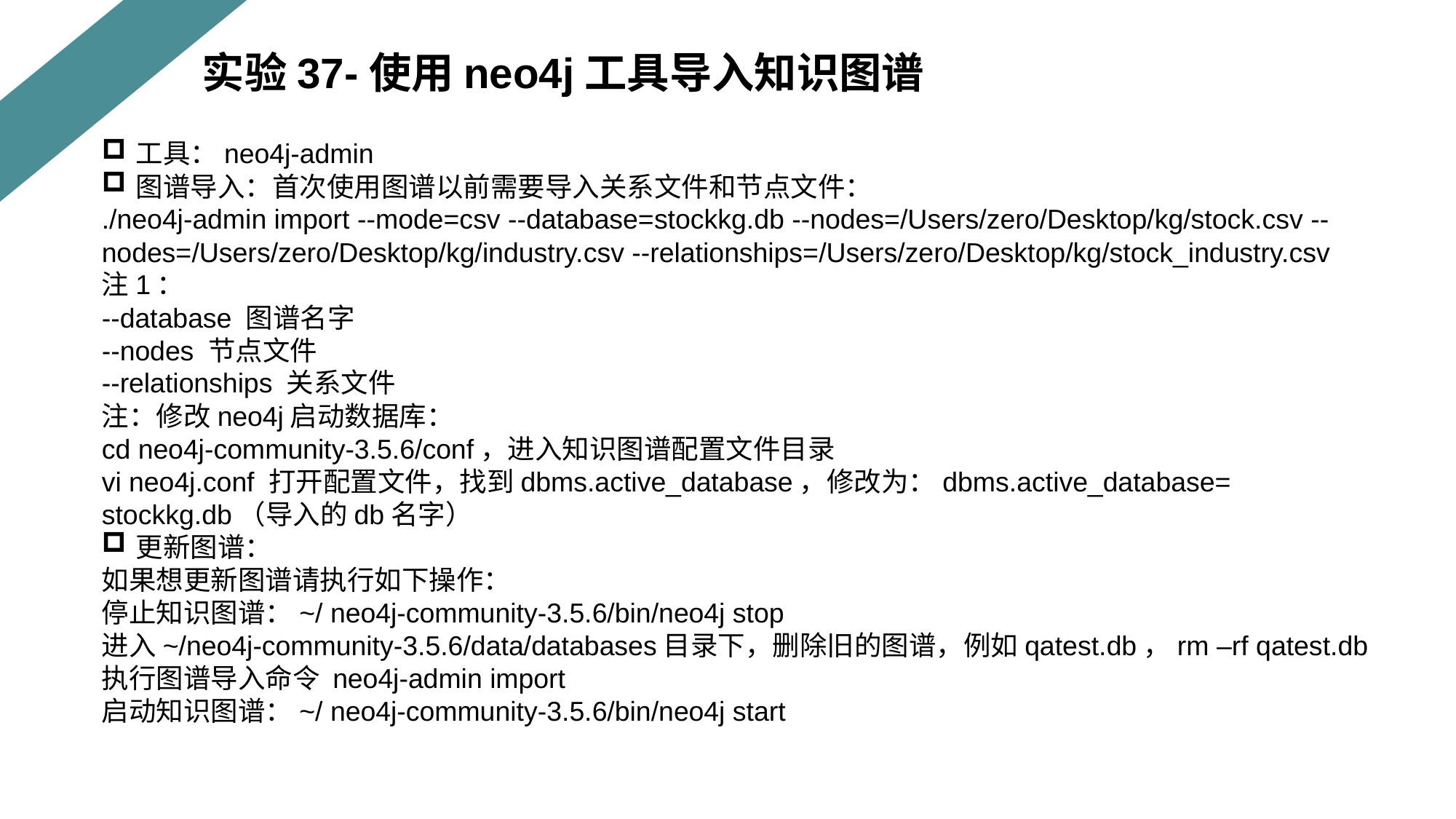

实验37-使用neo4j工具导入知识图谱
工具：neo4j-admin
图谱导入：首次使用图谱以前需要导入关系文件和节点文件：
./neo4j-admin import --mode=csv --database=stockkg.db --nodes=/Users/zero/Desktop/kg/stock.csv --nodes=/Users/zero/Desktop/kg/industry.csv --relationships=/Users/zero/Desktop/kg/stock_industry.csv
注1：
--database 图谱名字
--nodes 节点文件
--relationships 关系文件
注：修改neo4j启动数据库：
cd neo4j-community-3.5.6/conf，进入知识图谱配置文件目录
vi neo4j.conf 打开配置文件，找到dbms.active_database，修改为：dbms.active_database= stockkg.db（导入的db名字）
更新图谱：
如果想更新图谱请执行如下操作：
停止知识图谱：~/ neo4j-community-3.5.6/bin/neo4j stop
进入~/neo4j-community-3.5.6/data/databases目录下，删除旧的图谱，例如qatest.db，rm –rf qatest.db
执行图谱导入命令 neo4j-admin import
启动知识图谱：~/ neo4j-community-3.5.6/bin/neo4j start